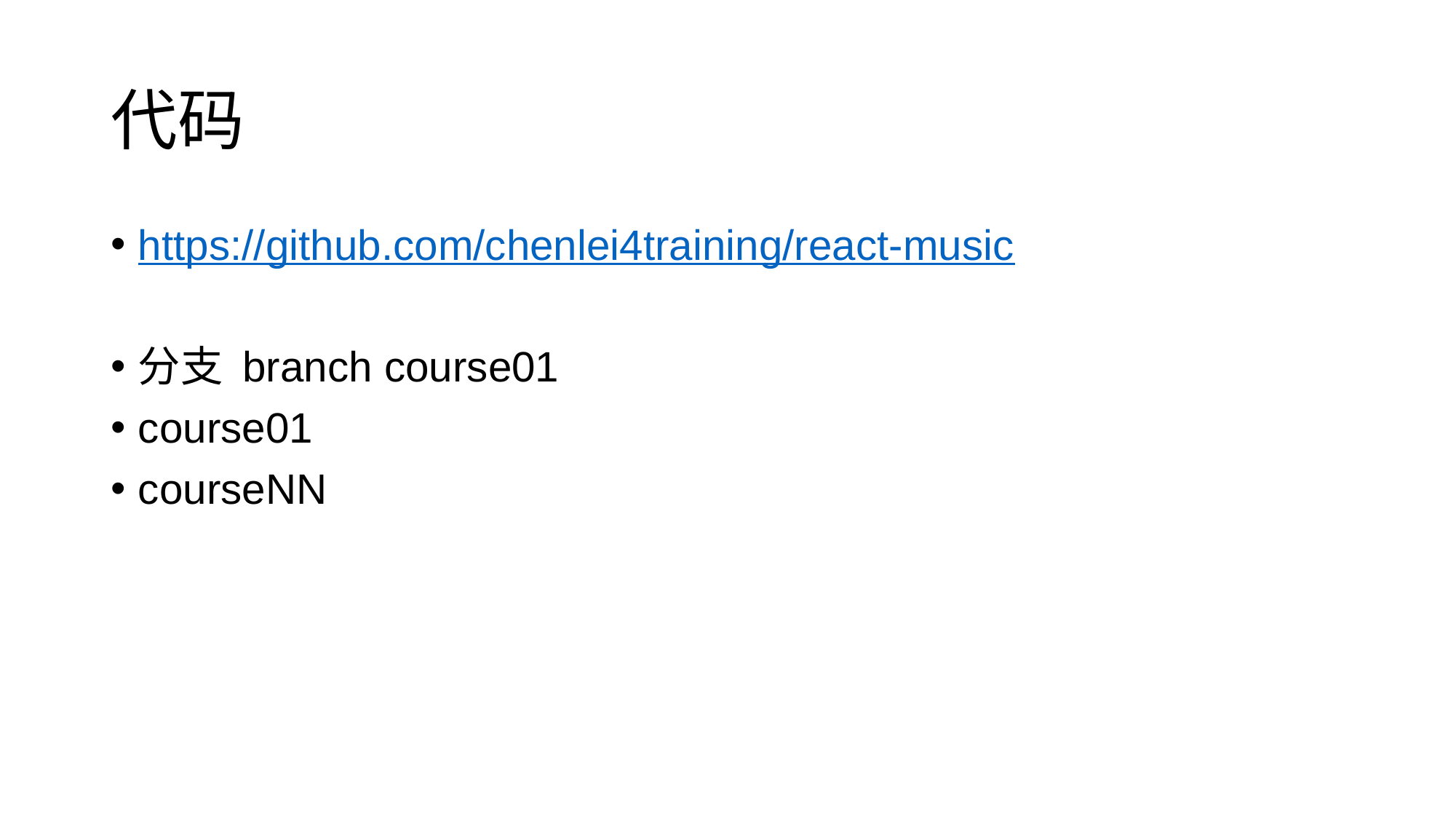

# 代码
https://github.com/chenlei4training/react-music

分支 branch course01
course01
courseNN